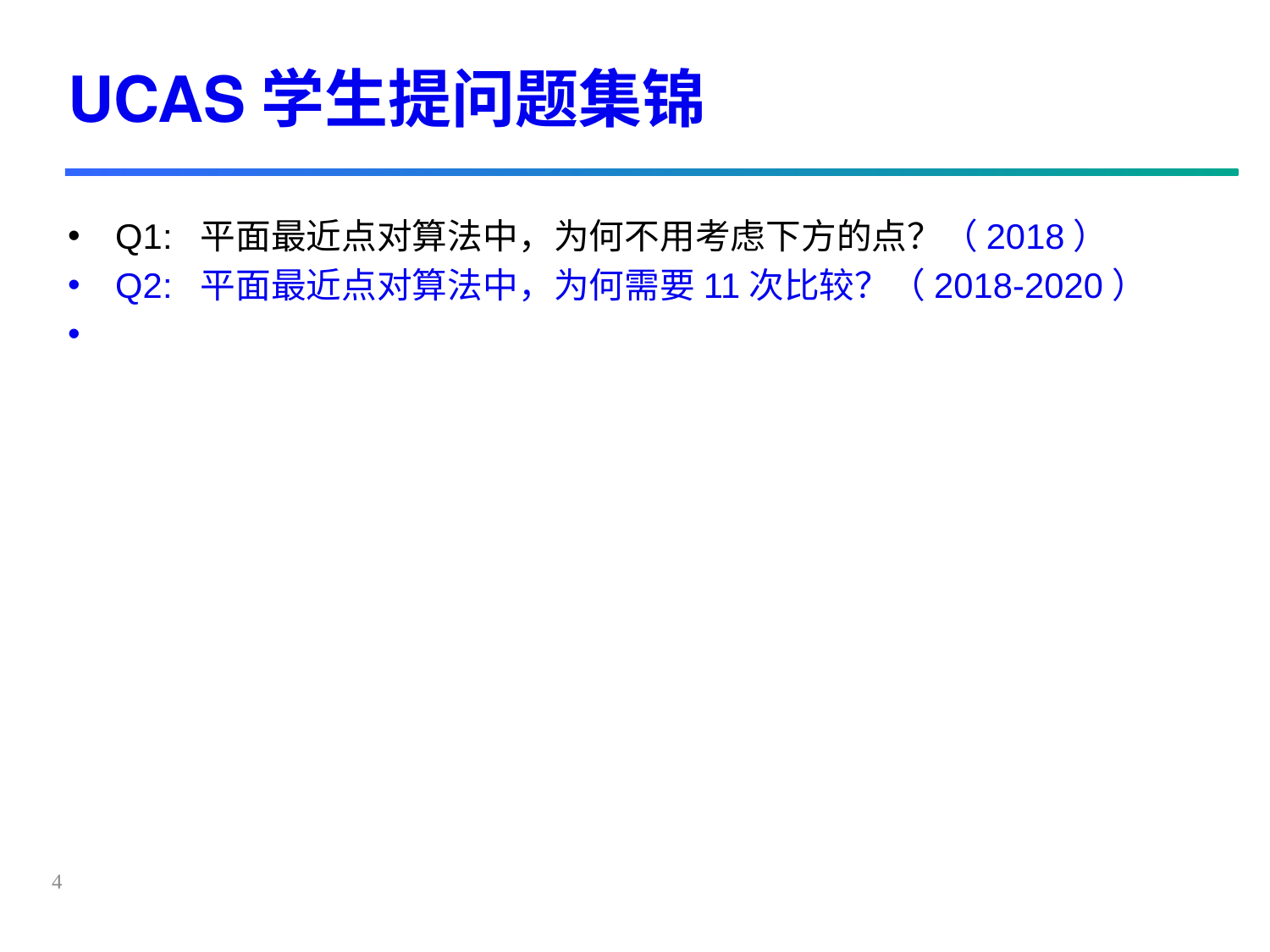

# UCAS学生提问题集锦
Q1:  平面最近点对算法中，为何不用考虑下方的点？（2018）
Q2:  平面最近点对算法中，为何需要11次比较？（2018-2020）

4